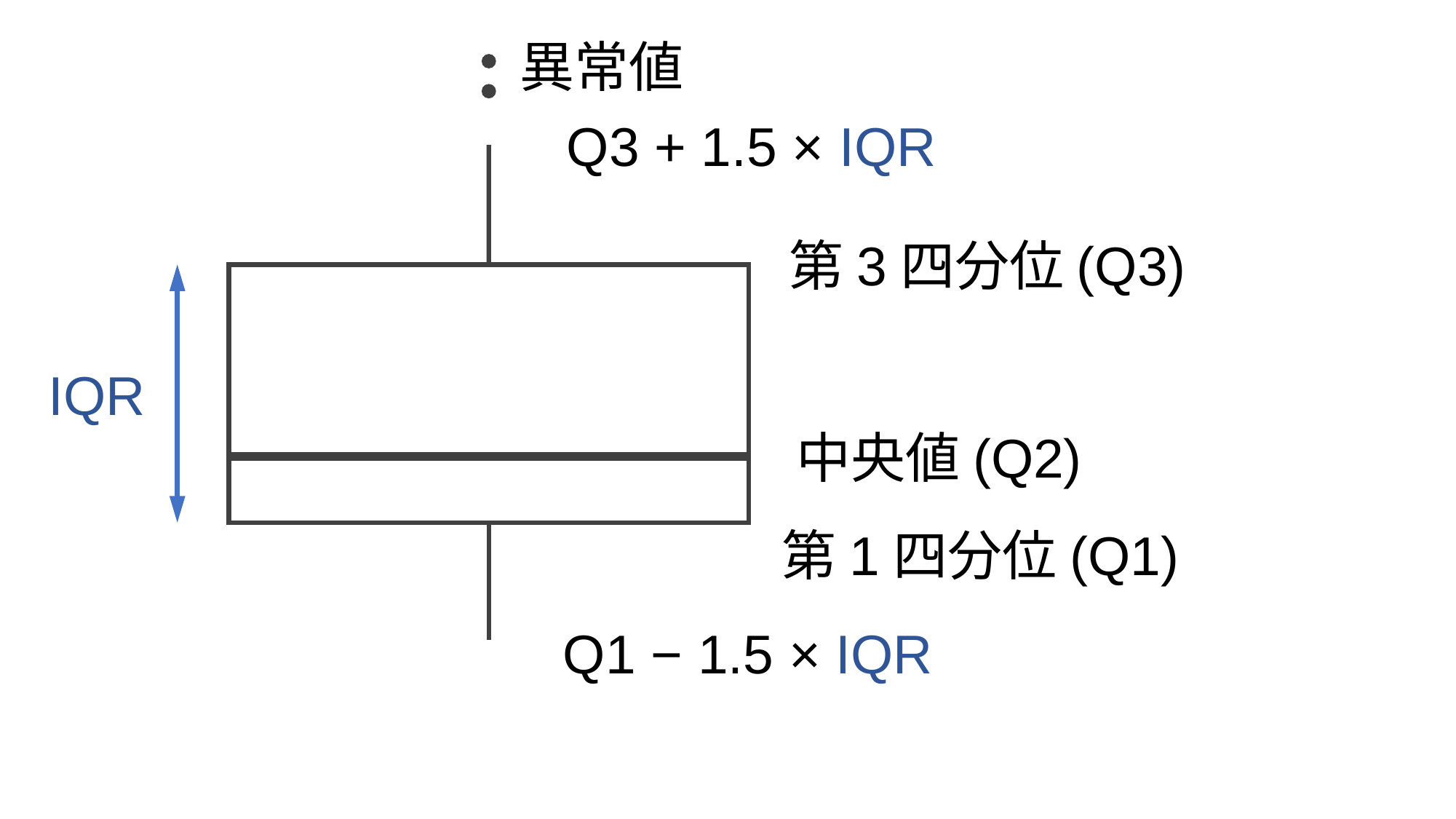

異常値

Q3 + 1.5 × IQR
第3四分位(Q3)

IQR
中央値(Q2)
第1四分位(Q1)
Q1 − 1.5 × IQR